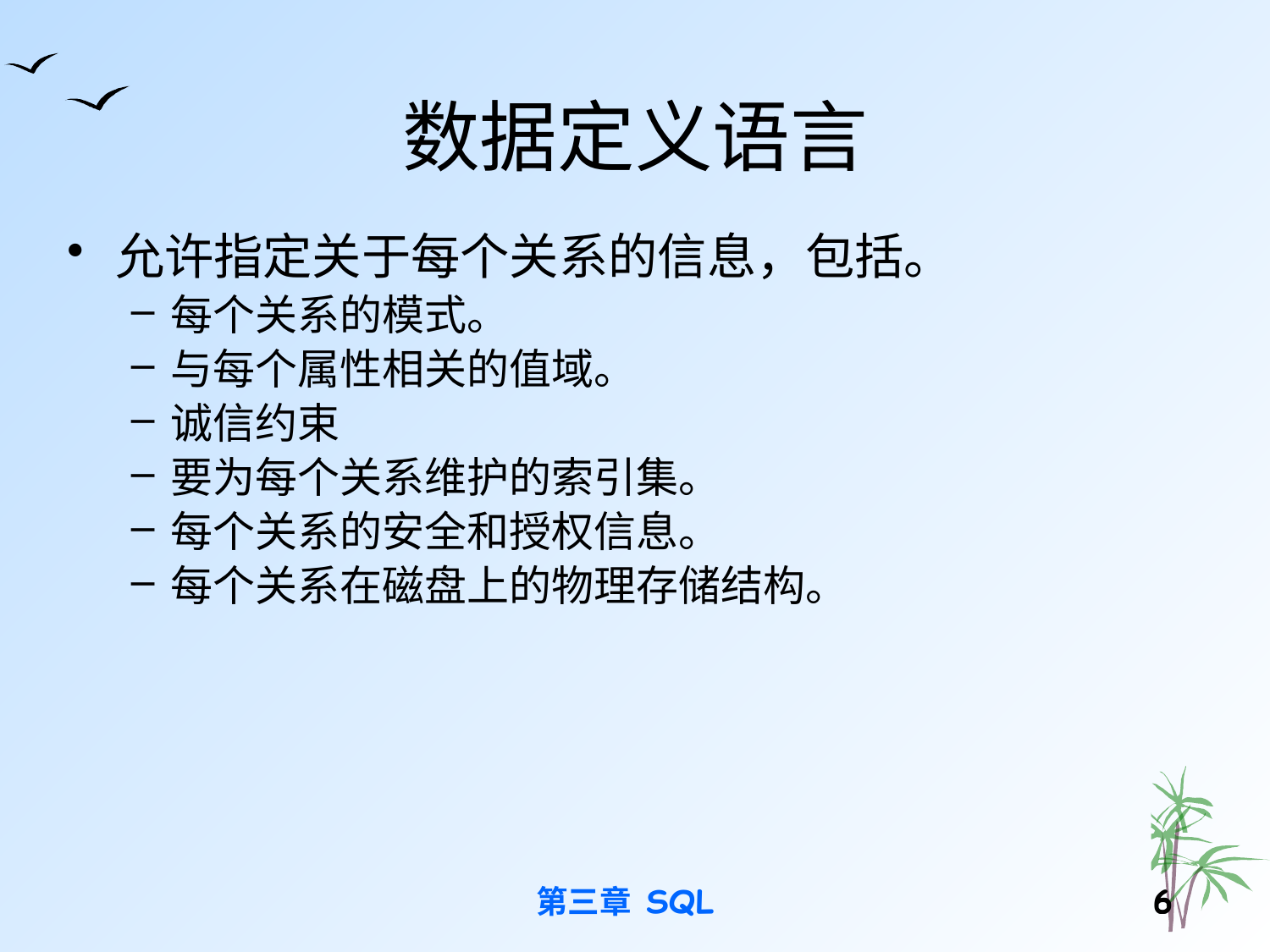

# 数据定义语言
允许指定关于每个关系的信息，包括。
每个关系的模式。
与每个属性相关的值域。
诚信约束
要为每个关系维护的索引集。
每个关系的安全和授权信息。
每个关系在磁盘上的物理存储结构。
第三章 SQL
6